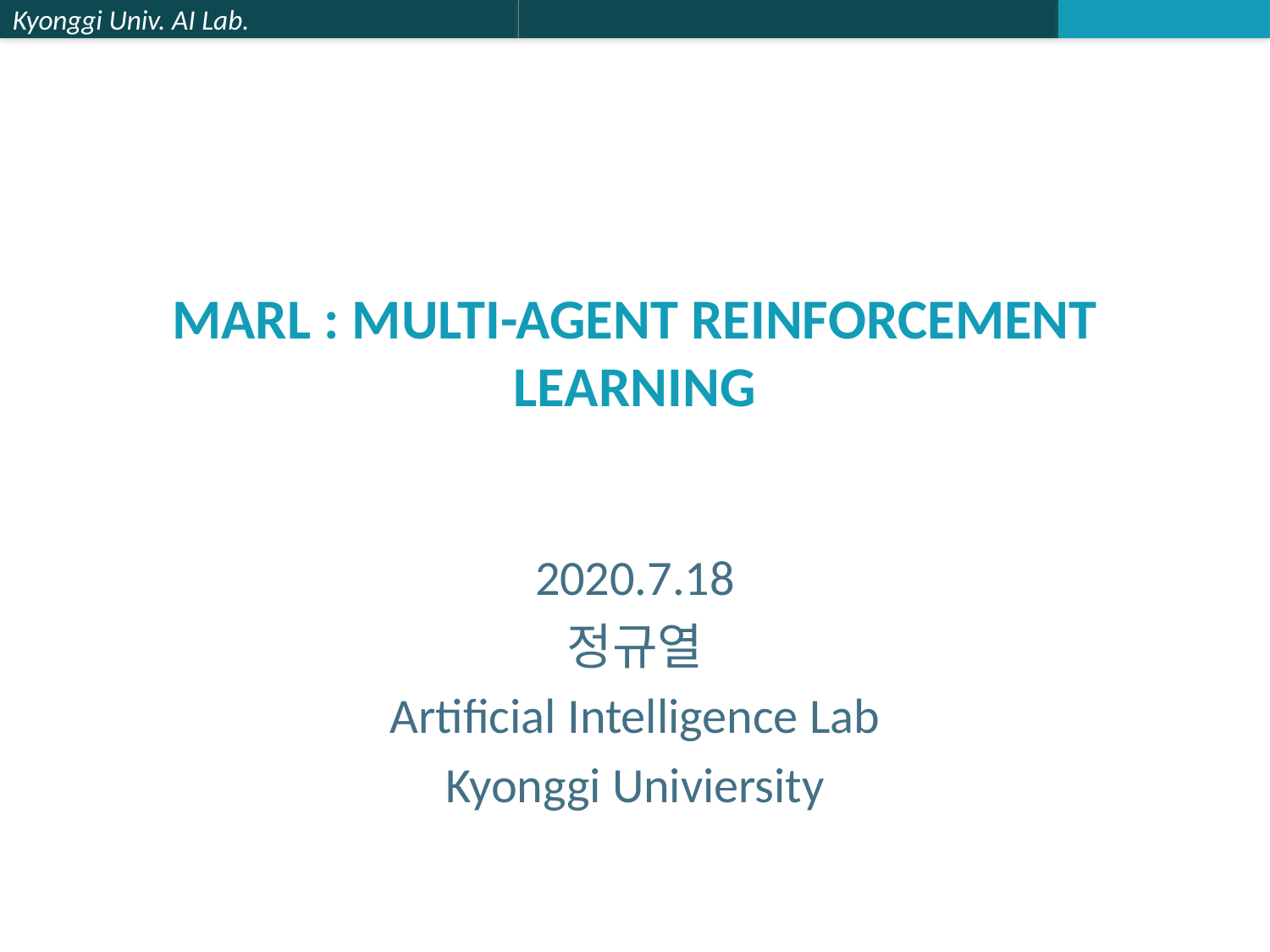

# MARL : Multi-Agent Reinforcement Learning
2020.7.18
정규열
Artificial Intelligence Lab
Kyonggi Univiersity